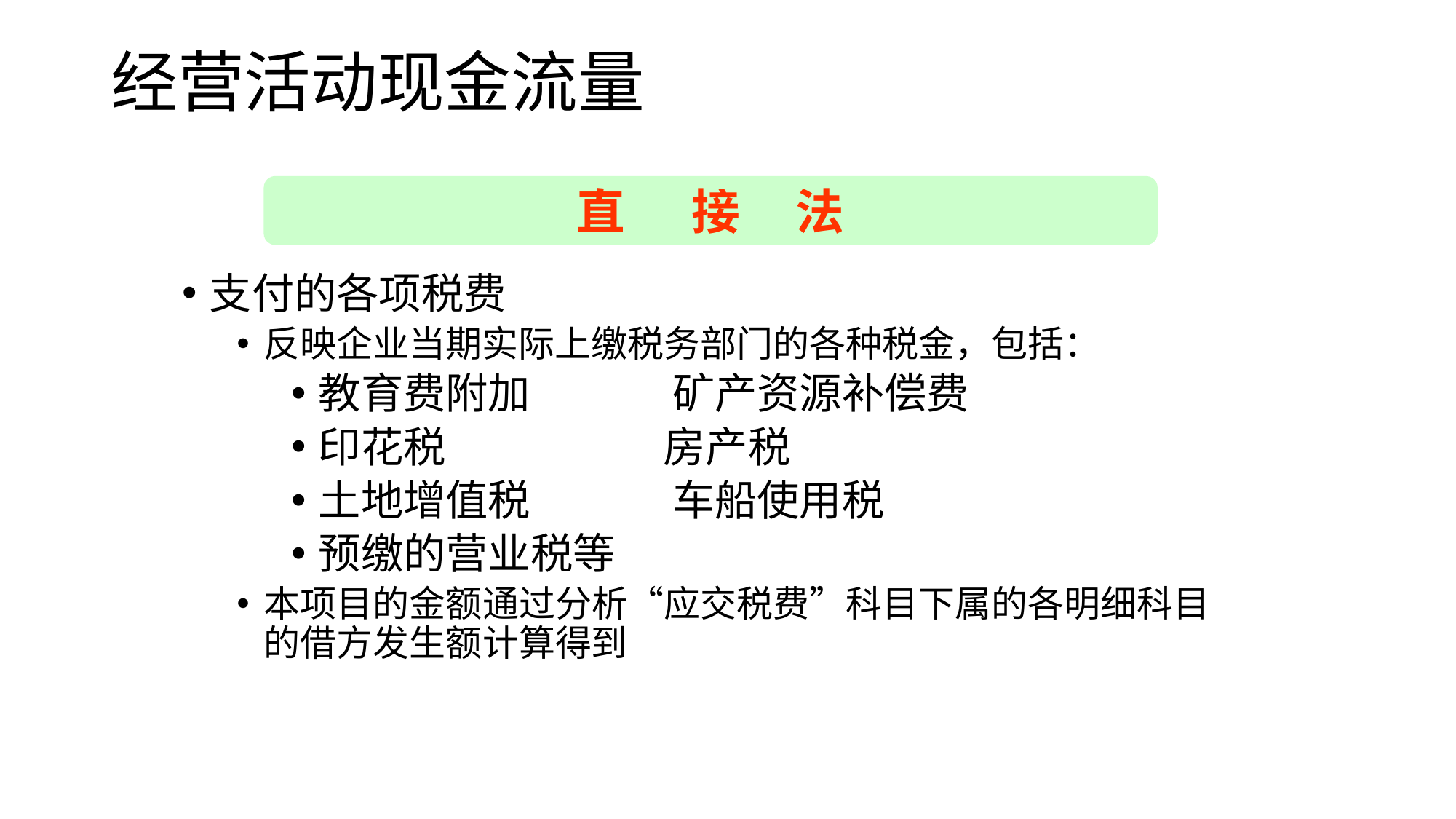

# 经营活动现金流量
直      接     法
支付的各项税费
反映企业当期实际上缴税务部门的各种税金，包括：
教育费附加               矿产资源补偿费
印花税                       房产税
土地增值税               车船使用税
预缴的营业税等
本项目的金额通过分析“应交税费”科目下属的各明细科目的借方发生额计算得到
2023/3/30
41